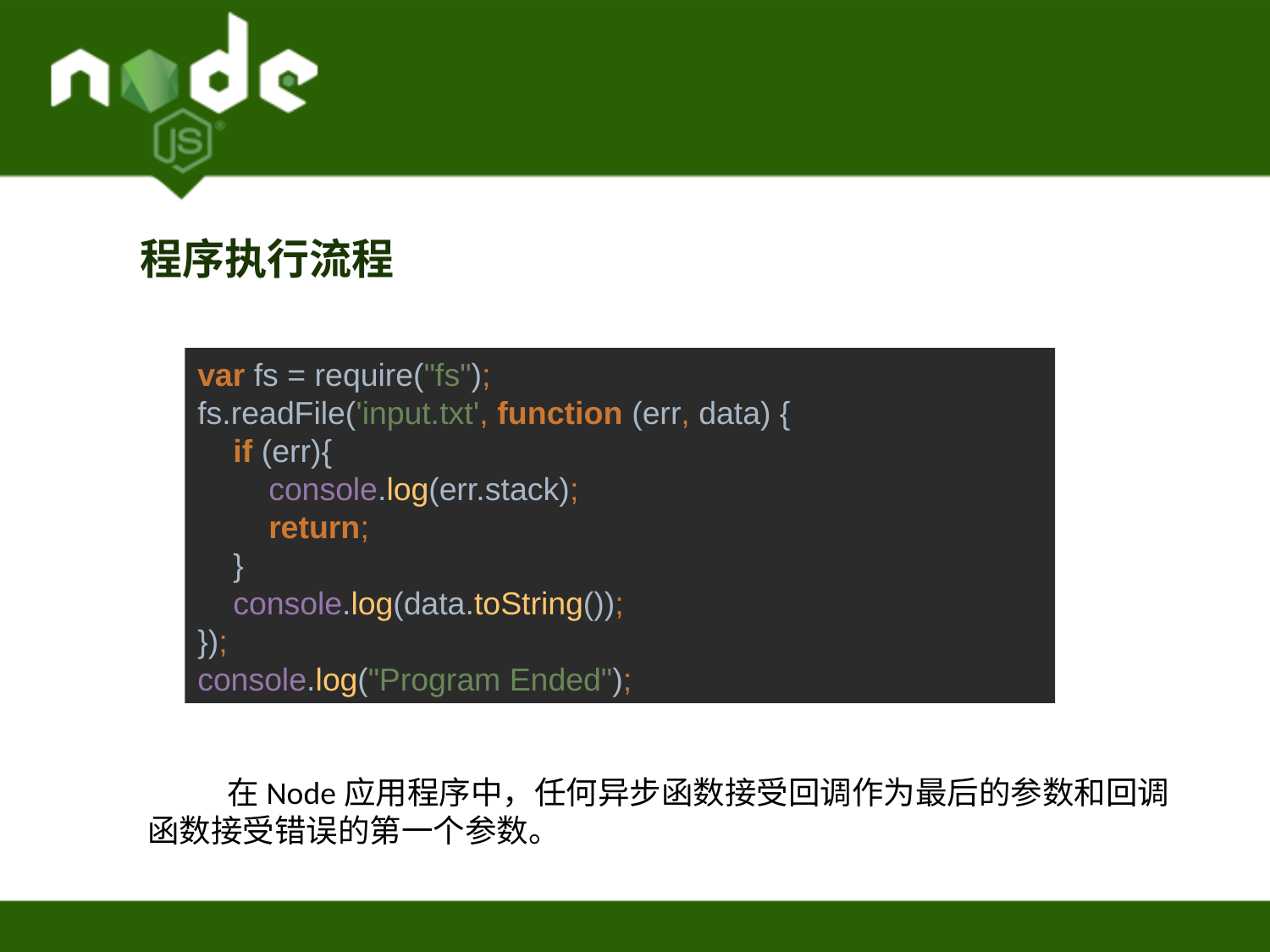

程序执行流程
var fs = require("fs");
fs.readFile('input.txt', function (err, data) {
    if (err){
        console.log(err.stack);
        return;
    }
    console.log(data.toString());
});
console.log("Program Ended");
          在Node应用程序中，任何异步函数接受回调作为最后的参数和回调函数接受错误的第一个参数。